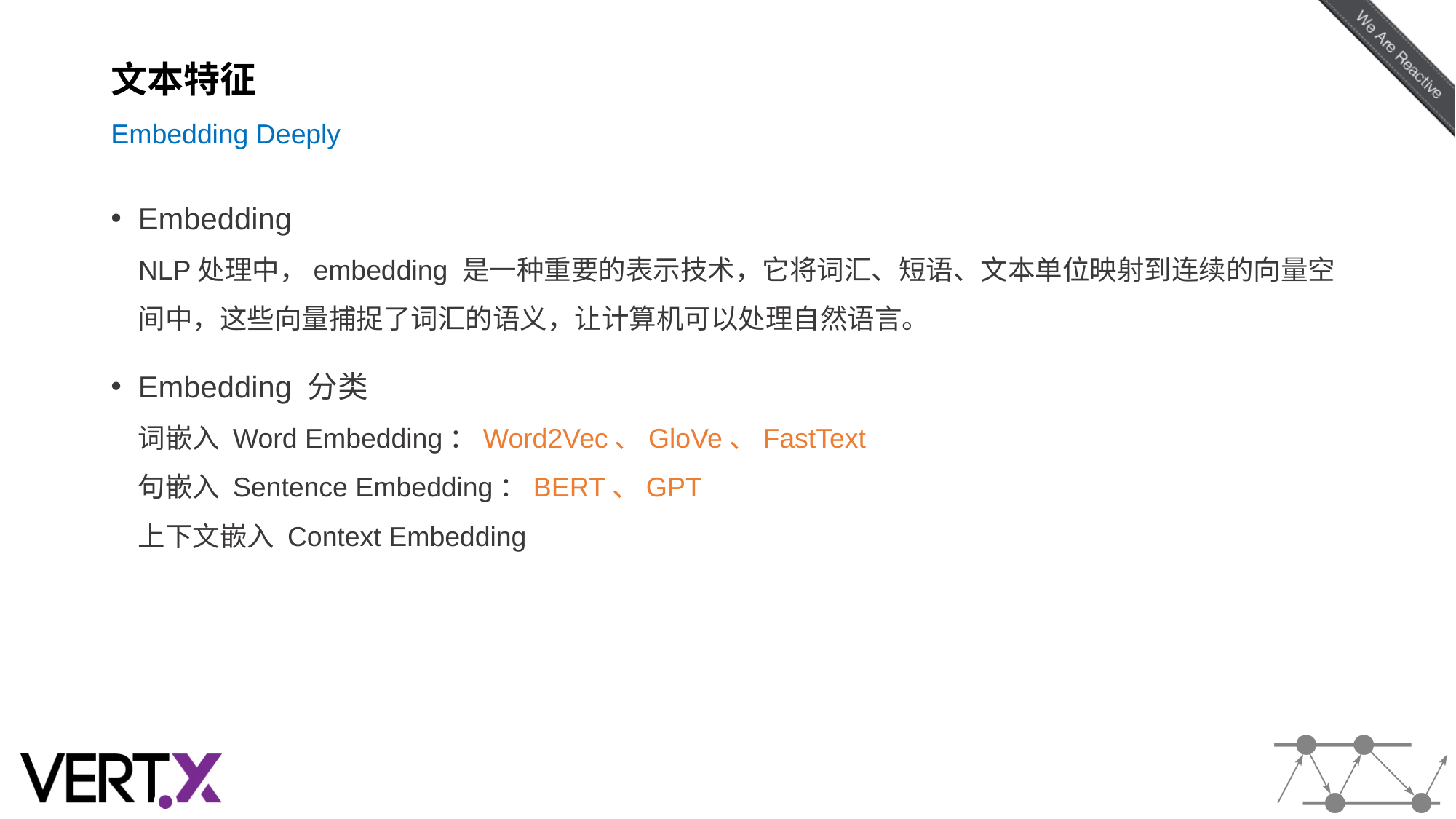

# 文本特征 Embedding Deeply
Embedding
NLP处理中，embedding 是一种重要的表示技术，它将词汇、短语、文本单位映射到连续的向量空间中，这些向量捕捉了词汇的语义，让计算机可以处理自然语言。
Embedding 分类
词嵌入 Word Embedding：Word2Vec、GloVe、FastText
句嵌入 Sentence Embedding：BERT、GPT
上下文嵌入 Context Embedding